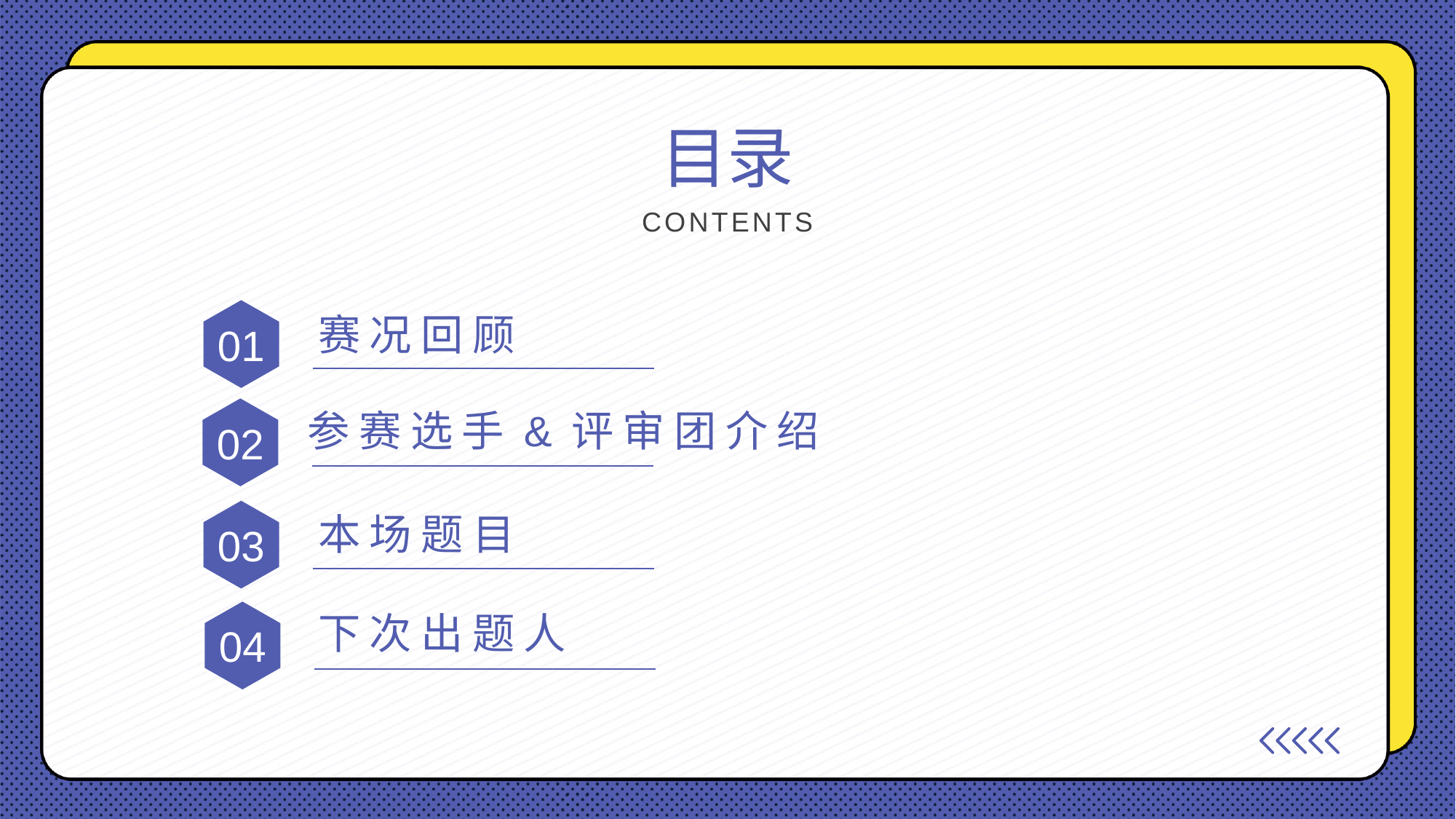

目录
CONTENTS
01
赛况回顾
02
参赛选手&评审团介绍
03
本场题目
下次出题人
04